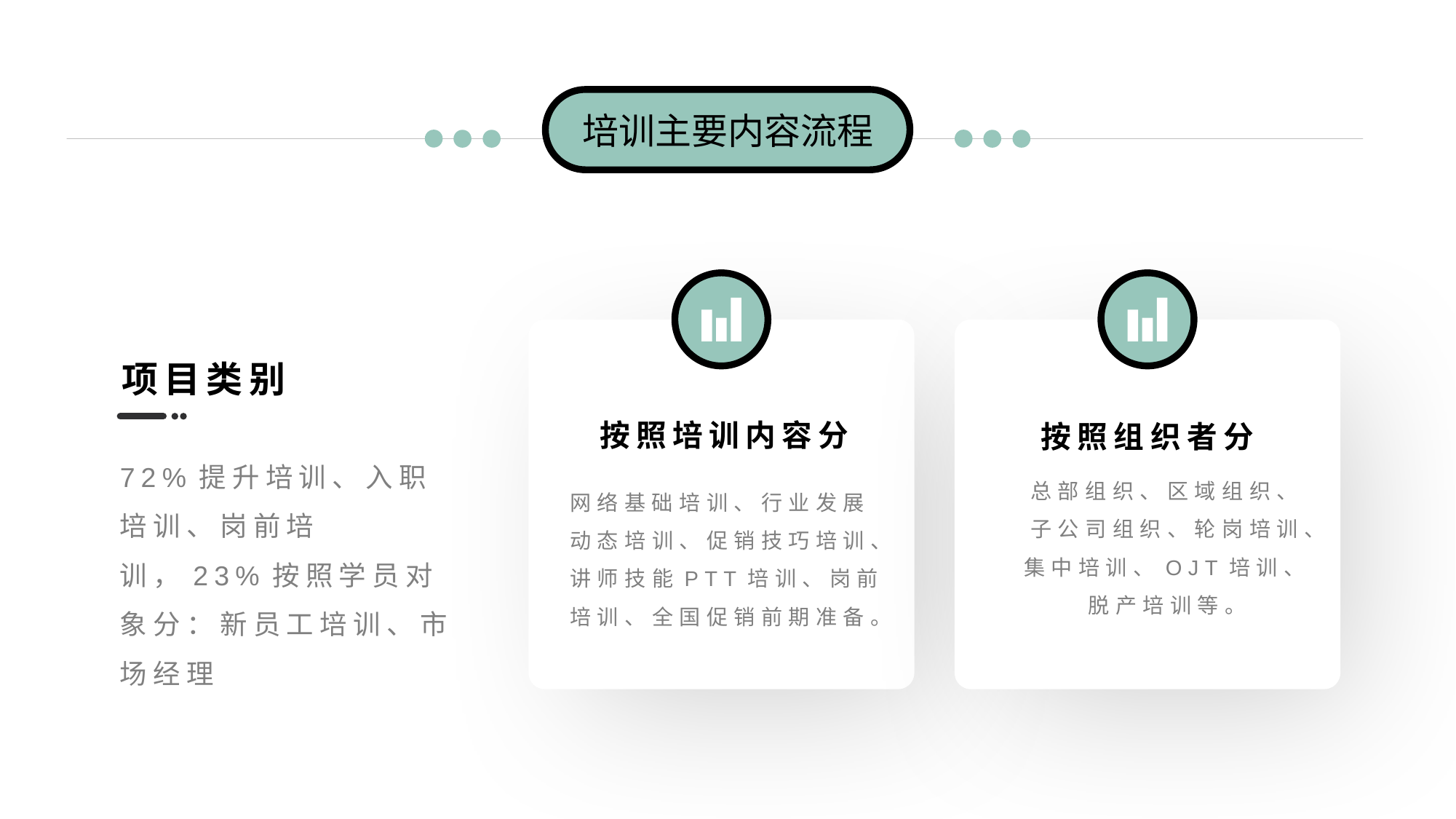

培训主要内容流程

项目类别
按照培训内容分
按照组织者分
72%提升培训、入职培训、岗前培训，23%按照学员对象分：新员工培训、市场经理
总部组织、区域组织、子公司组织、轮岗培训、集中培训、OJT培训、脱产培训等。
网络基础培训、行业发展动态培训、促销技巧培训、讲师技能PTT培训、岗前培训、全国促销前期准备。